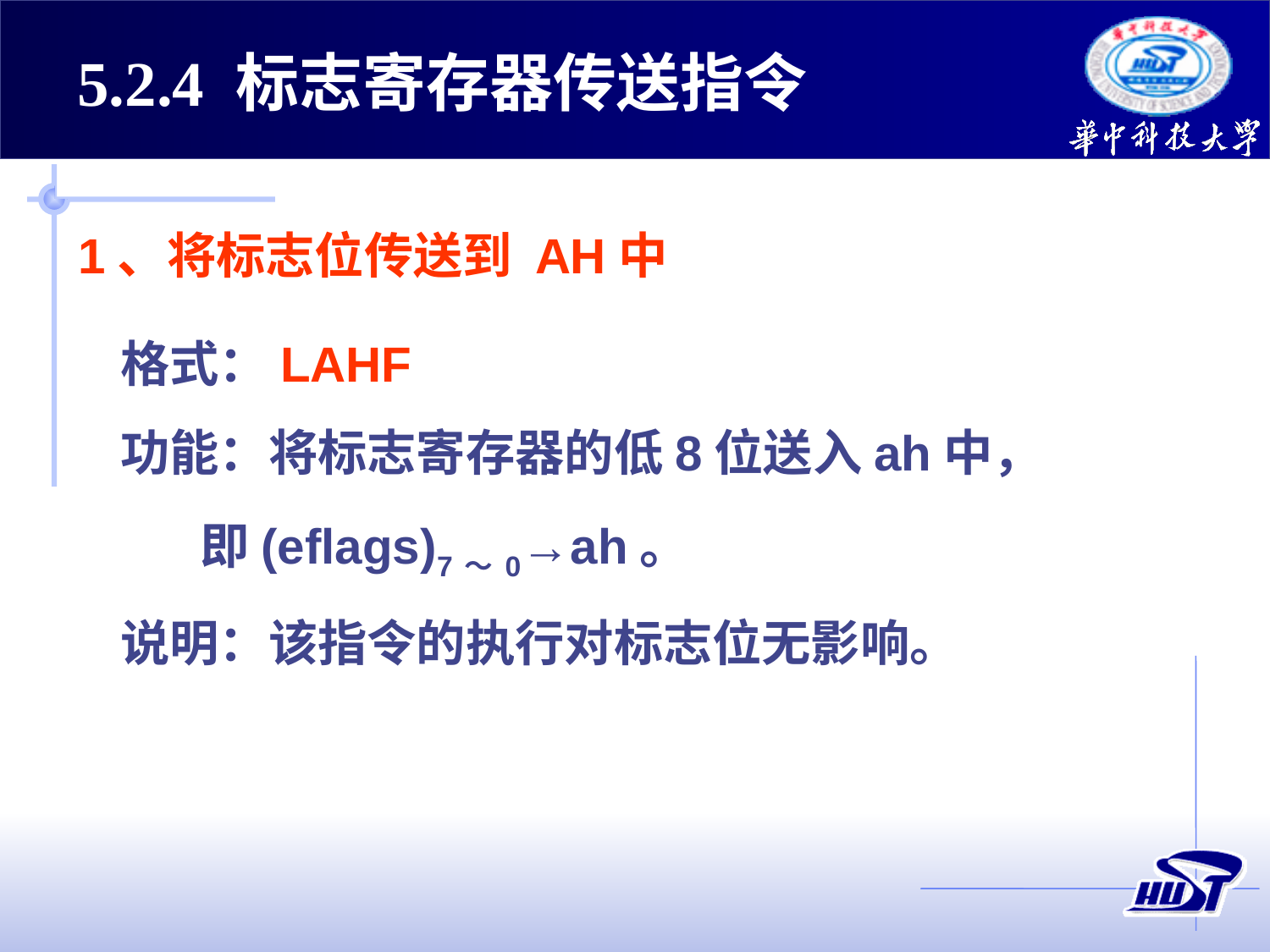

5.2.4 标志寄存器传送指令
1、将标志位传送到 AH中

格式：LAHF
功能：将标志寄存器的低8位送入ah中，
      即(eflags)7～0→ah。
说明：该指令的执行对标志位无影响。